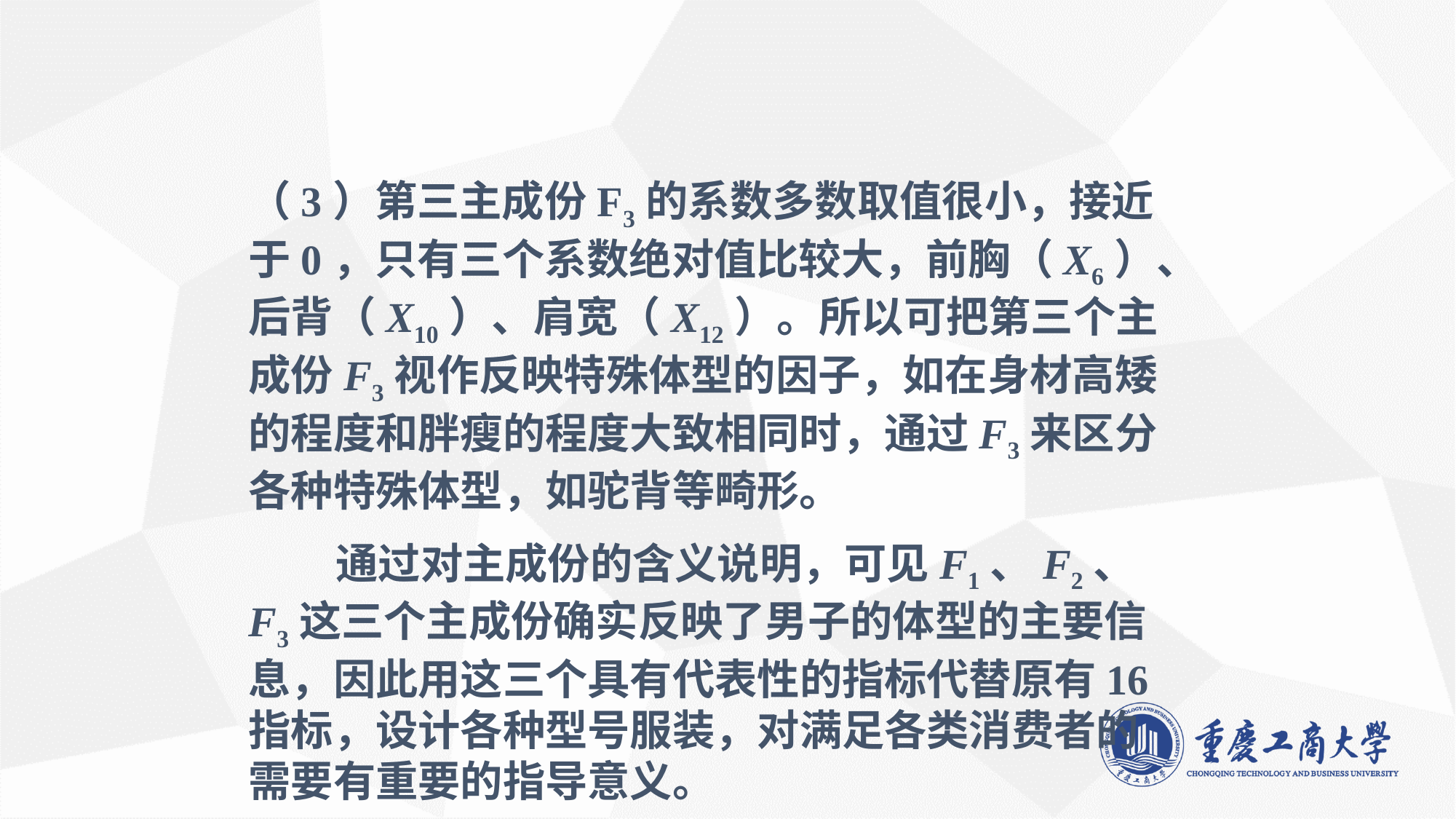

（3）第三主成份F3的系数多数取值很小，接近于0，只有三个系数绝对值比较大，前胸（X6）、后背（X10）、肩宽（X12）。所以可把第三个主成份F3视作反映特殊体型的因子，如在身材高矮的程度和胖瘦的程度大致相同时，通过F3来区分各种特殊体型，如驼背等畸形。
        通过对主成份的含义说明，可见F1、F2、F3这三个主成份确实反映了男子的体型的主要信息，因此用这三个具有代表性的指标代替原有16指标，设计各种型号服装，对满足各类消费者的需要有重要的指导意义。